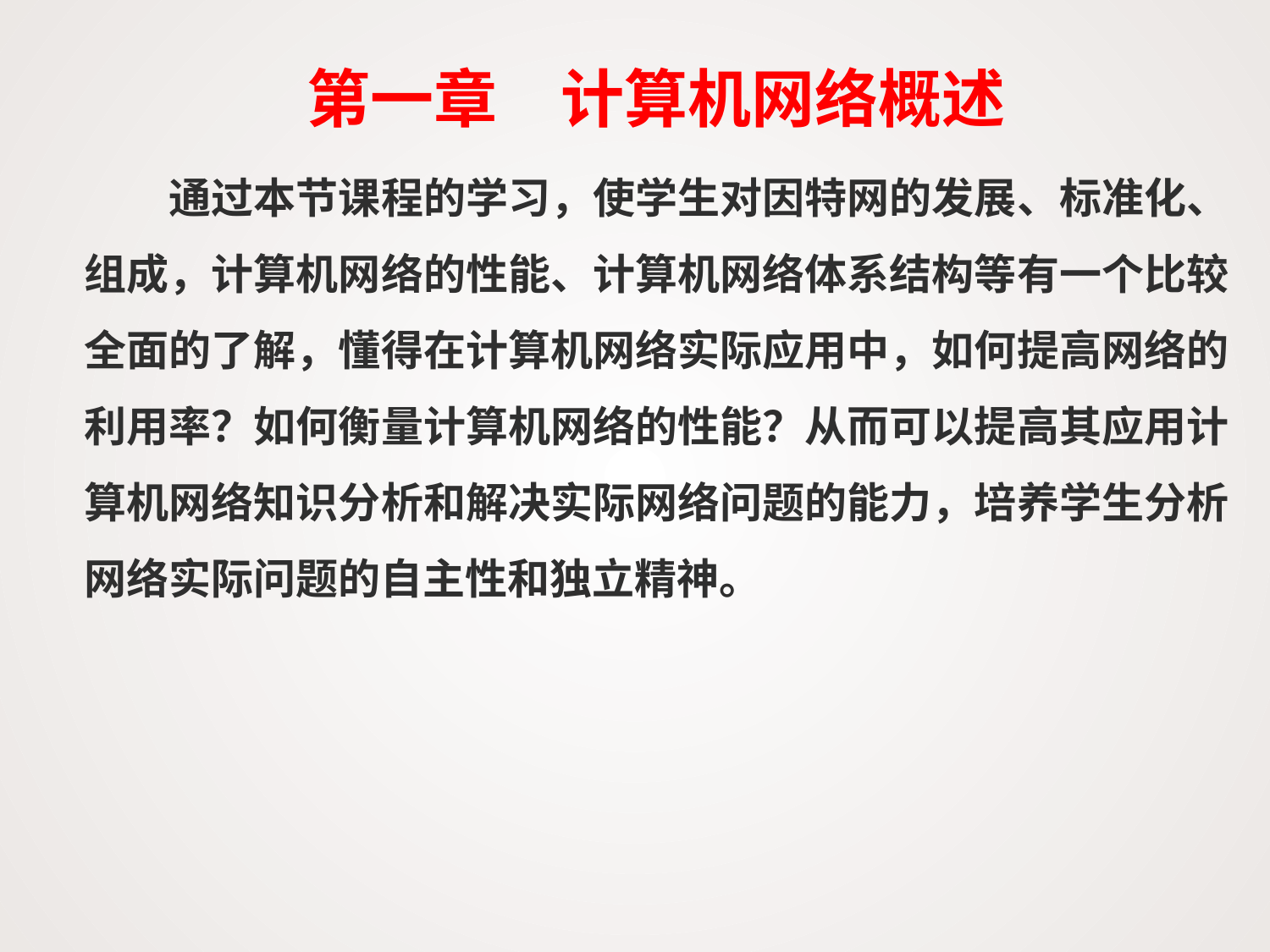

第一章	计算机网络概述
　　通过本节课程的学习，使学生对因特网的发展、标准化、组成，计算机网络的性能、计算机网络体系结构等有一个比较全面的了解，懂得在计算机网络实际应用中，如何提高网络的利用率？如何衡量计算机网络的性能？从而可以提高其应用计算机网络知识分析和解决实际网络问题的能力，培养学生分析网络实际问题的自主性和独立精神。